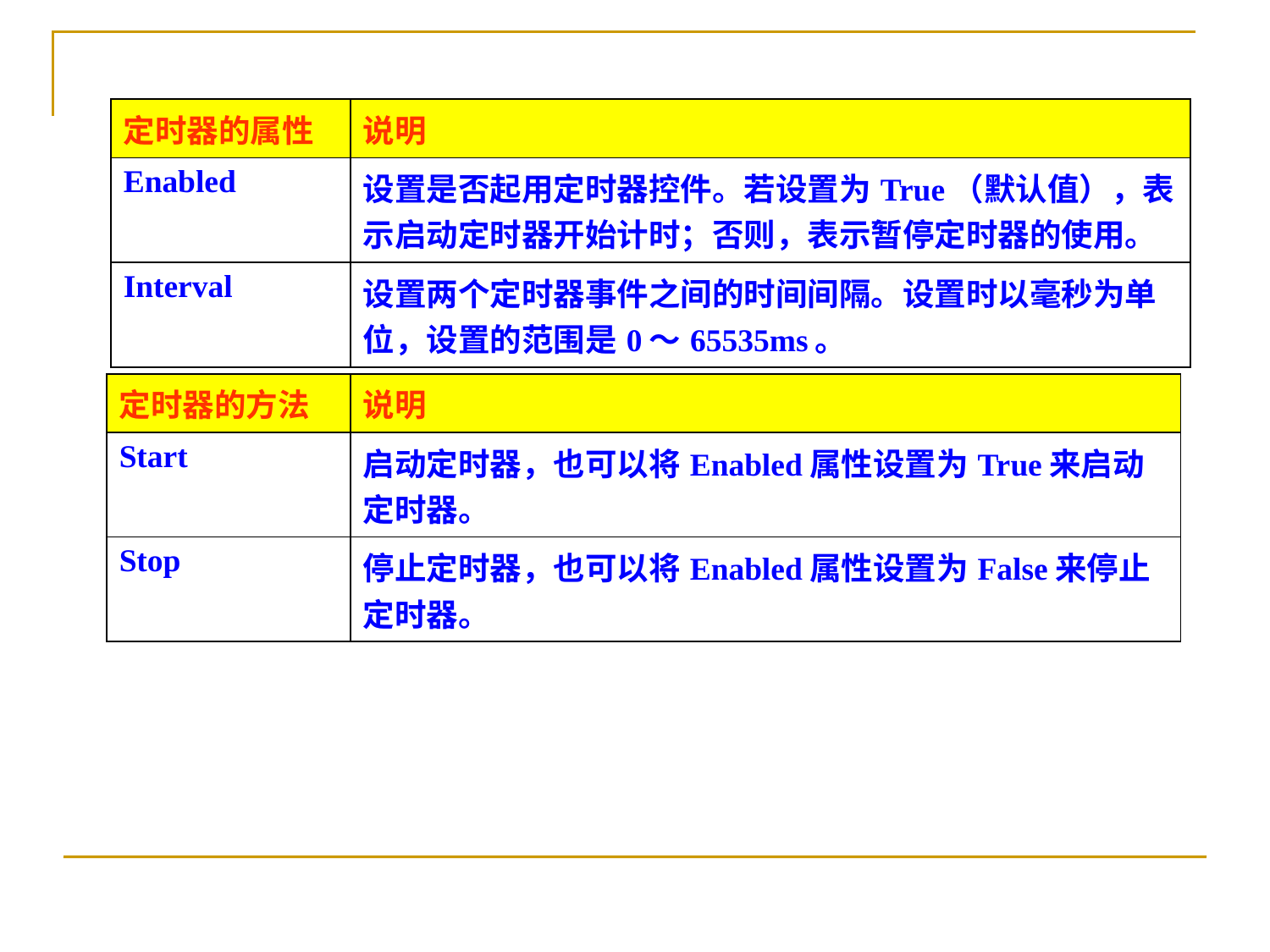

| 定时器的属性 | 说明 |
| --- | --- |
| Enabled | 设置是否起用定时器控件。若设置为True（默认值），表示启动定时器开始计时；否则，表示暂停定时器的使用。 |
| Interval | 设置两个定时器事件之间的时间间隔。设置时以毫秒为单位，设置的范围是0～65535ms。 |
| 定时器的方法 | 说明 |
| --- | --- |
| Start | 启动定时器，也可以将Enabled属性设置为True来启动定时器。 |
| Stop | 停止定时器，也可以将Enabled属性设置为False来停止定时器。 |